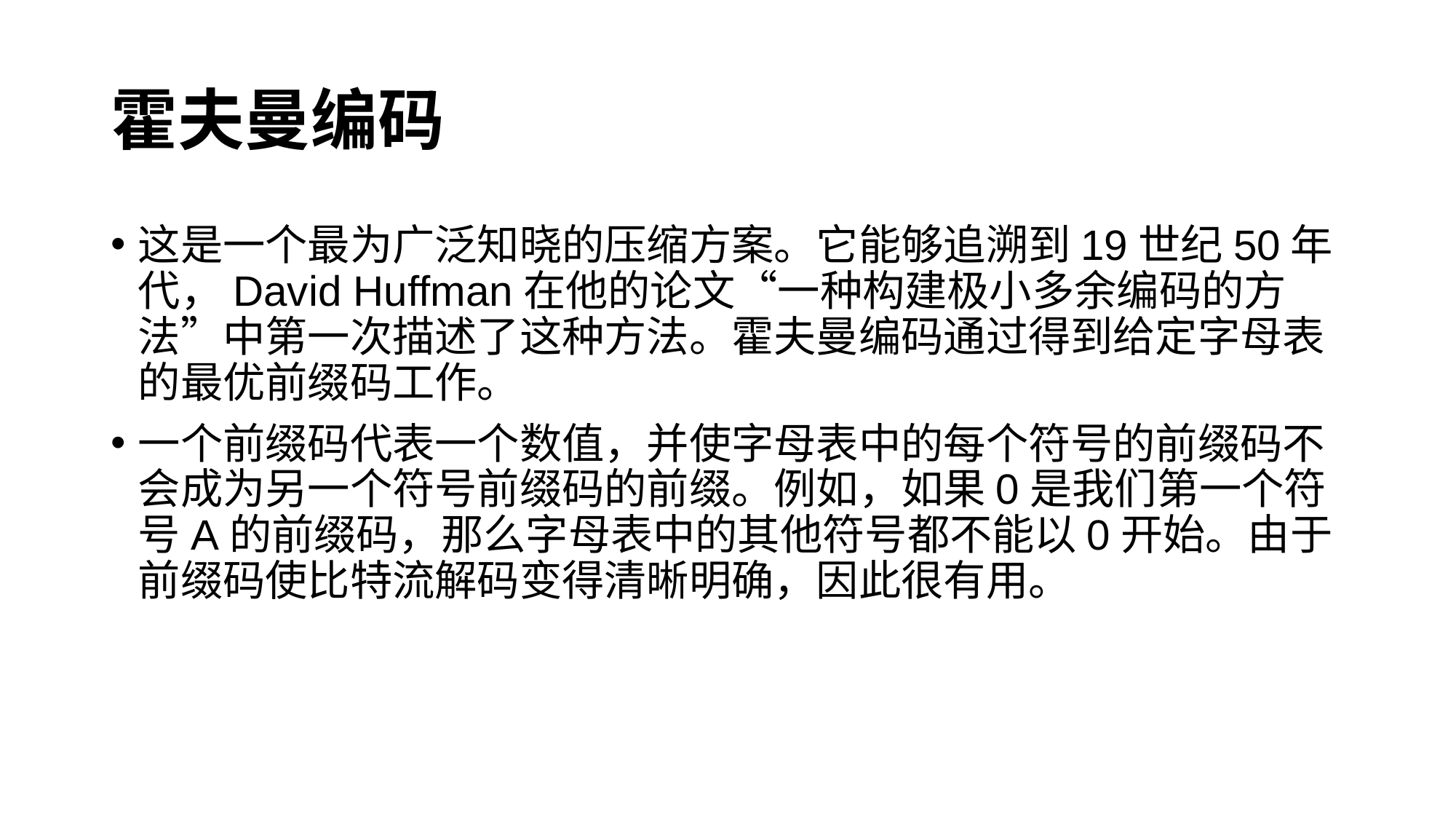

# 霍夫曼编码
这是一个最为广泛知晓的压缩方案。它能够追溯到19世纪50年代，David Huffman在他的论文“一种构建极小多余编码的方法”中第一次描述了这种方法。霍夫曼编码通过得到给定字母表的最优前缀码工作。
一个前缀码代表一个数值，并使字母表中的每个符号的前缀码不会成为另一个符号前缀码的前缀。例如，如果0是我们第一个符号A的前缀码，那么字母表中的其他符号都不能以0开始。由于前缀码使比特流解码变得清晰明确，因此很有用。